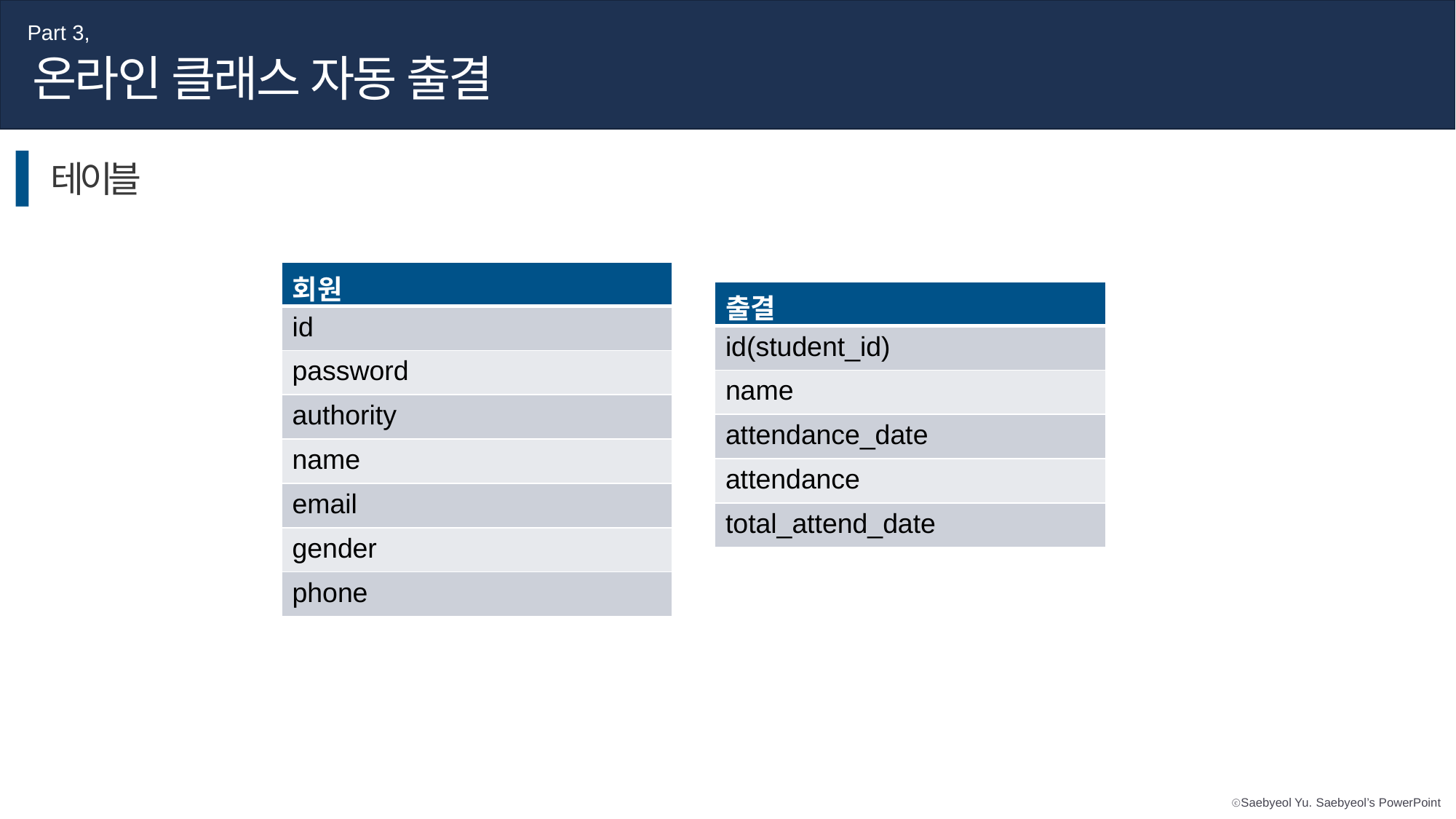

Part 3,
온라인 클래스 자동 출결

테이블
| 회원 |
| --- |
| id |
| password |
| authority |
| name |
| email |
| gender |
| phone |
| 출결 |
| --- |
| id(student\_id) |
| name |
| attendance\_date |
| attendance |
| total\_attend\_date |